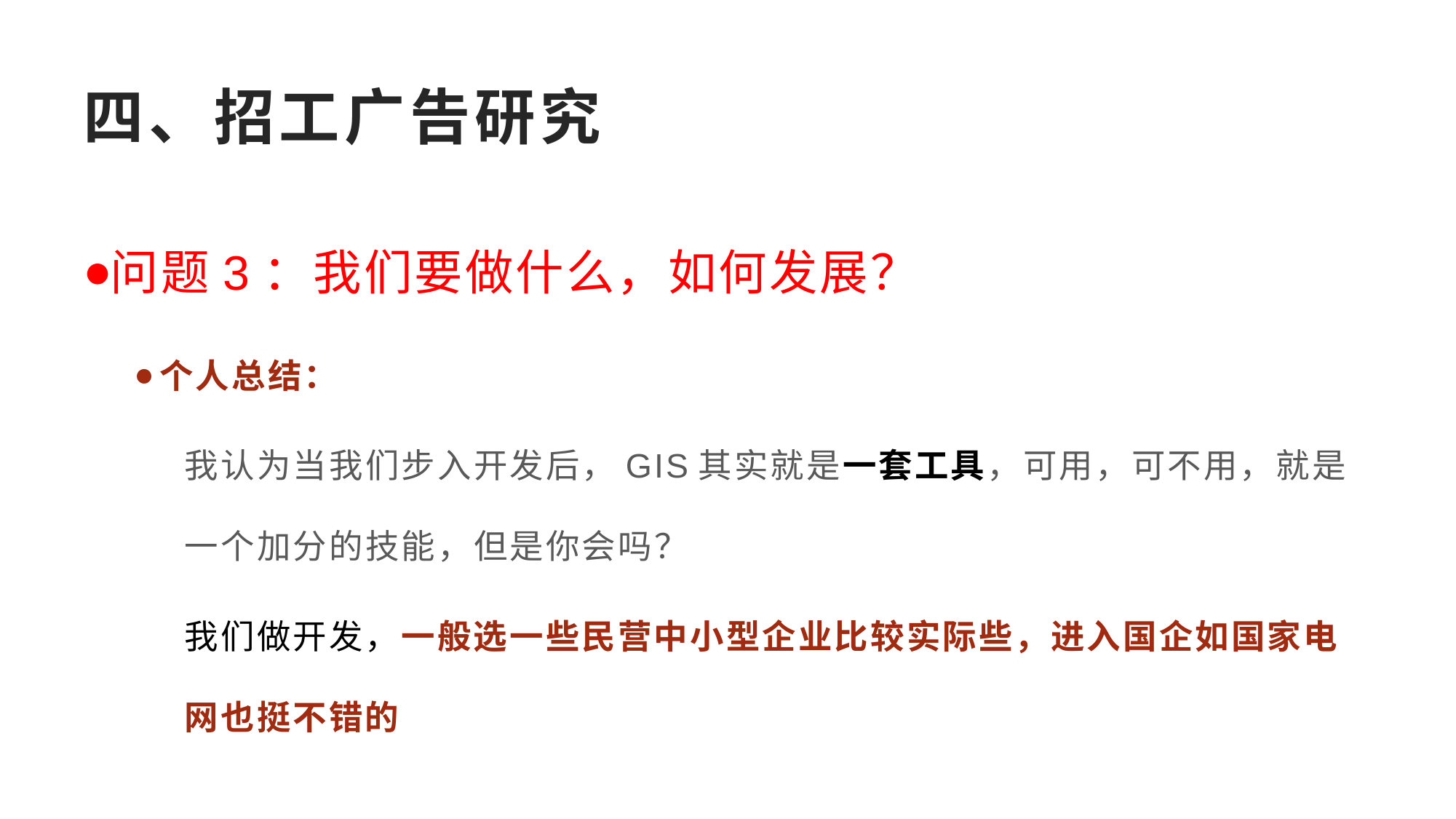

# 四、招工广告研究
问题3：我们要做什么，如何发展？
个人总结：
我认为当我们步入开发后，GIS其实就是一套工具，可用，可不用，就是一个加分的技能，但是你会吗？
我们做开发，一般选一些民营中小型企业比较实际些，进入国企如国家电网也挺不错的